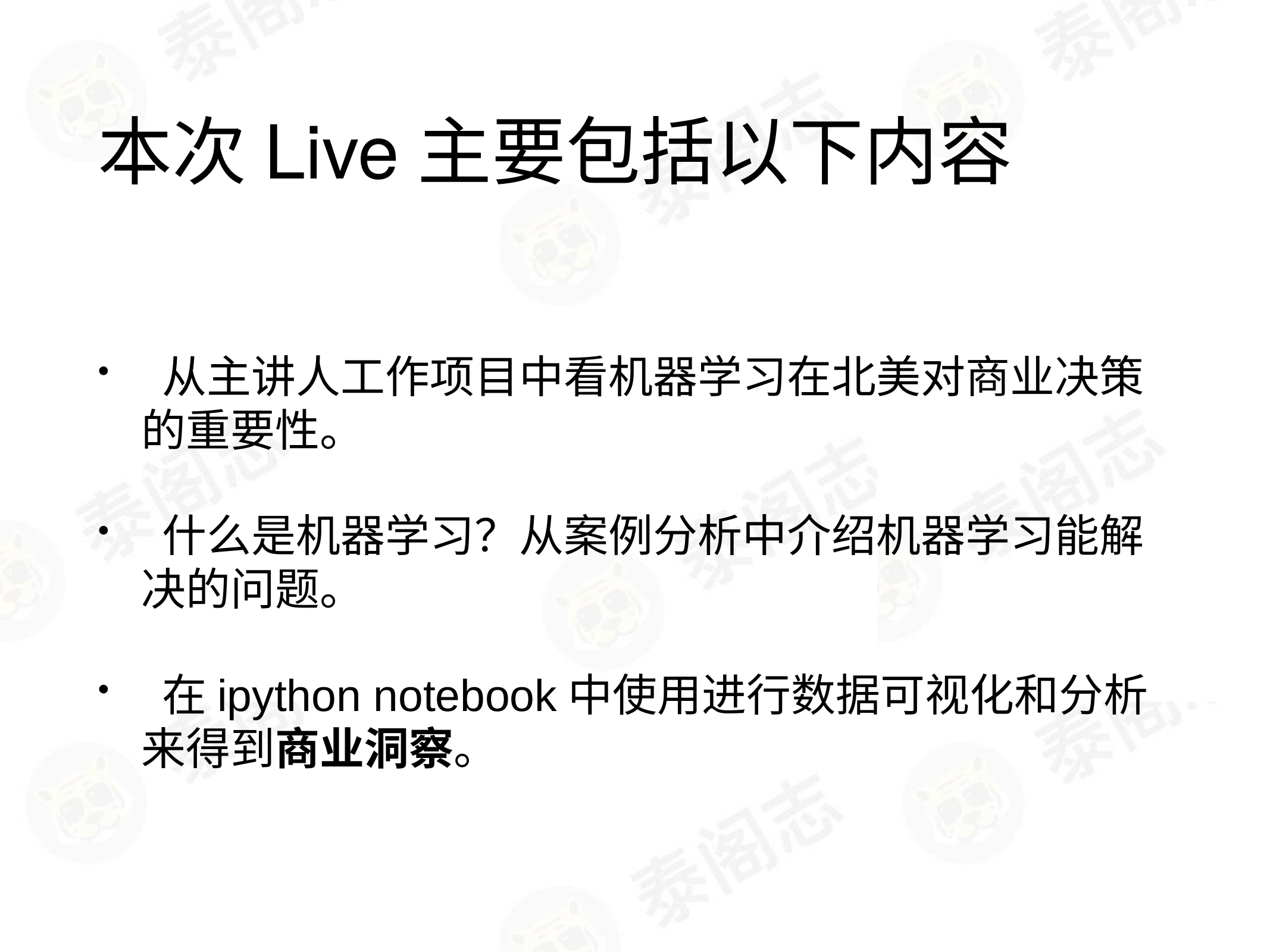

# 本次Live主要包括以下内容
 从主讲人工作项目中看机器学习在北美对商业决策的重要性。
 什么是机器学习？从案例分析中介绍机器学习能解决的问题。
 在ipython notebook中使用进行数据可视化和分析来得到商业洞察。